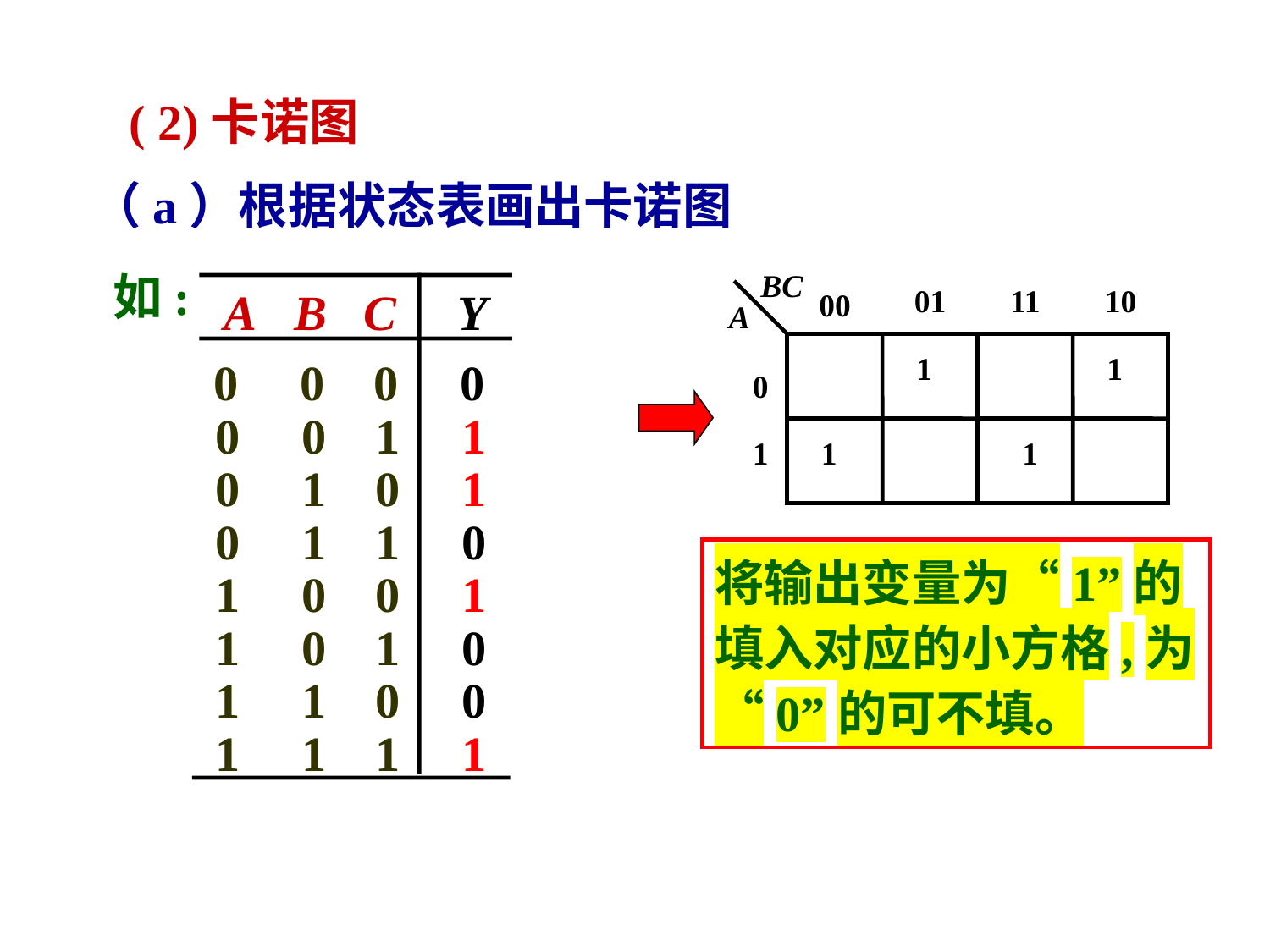

( 2)卡诺图
（a）根据状态表画出卡诺图
BC
01
11
10
A
00

0

1
如:
   A   B   C     Y

0     0    1     1
0     1    0     1
0     1    1     0
1     0    0     1
1     0    1     0
1     1    0     0
1     1    1     1
     0     0    0     0

1
1
1
1

将输出变量为“1”的填入对应的小方格,为“0”的可不填。